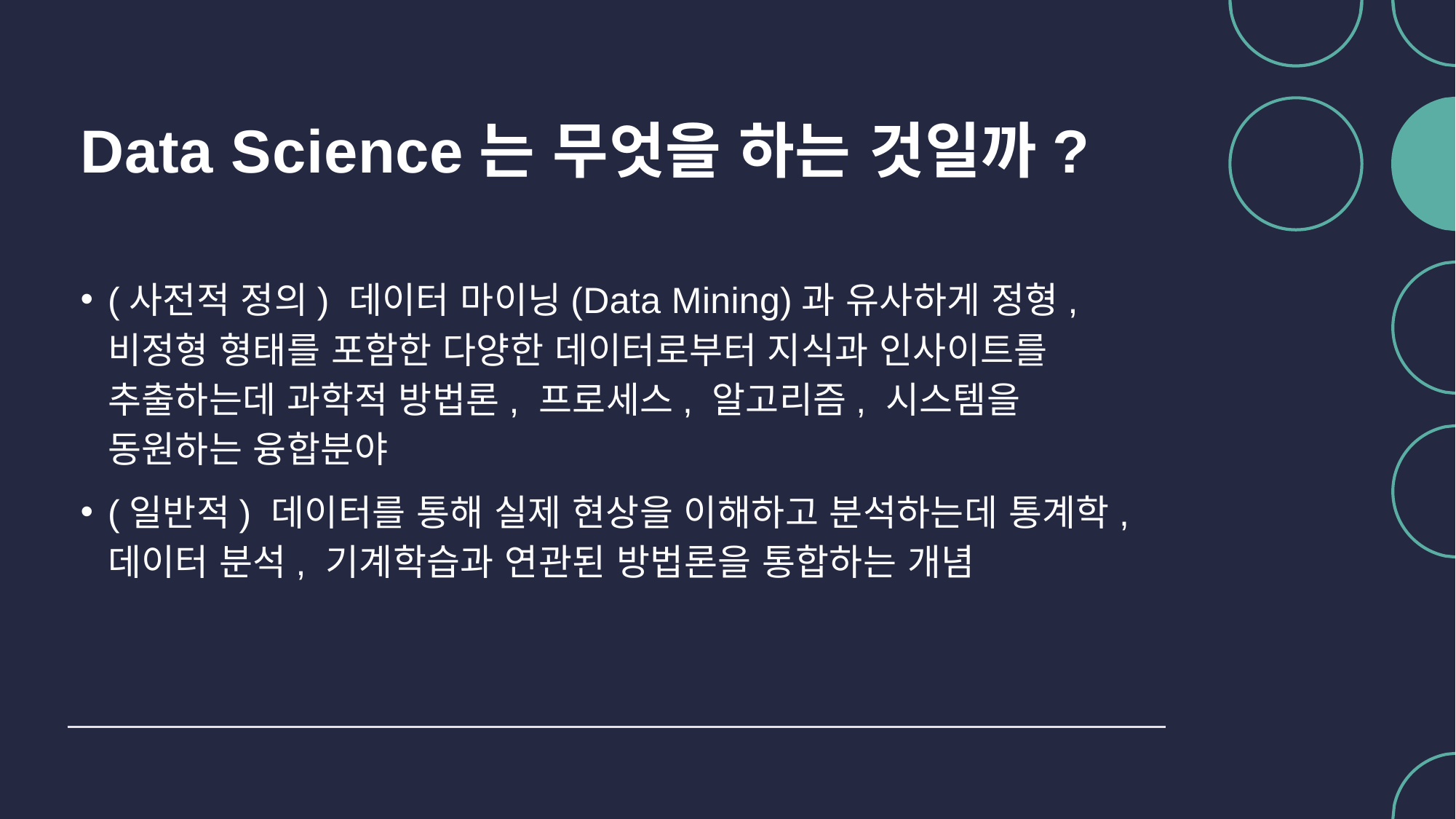

# Data Science는 무엇을 하는 것일까?
(사전적 정의) 데이터 마이닝(Data Mining)과 유사하게 정형, 비정형 형태를 포함한 다양한 데이터로부터 지식과 인사이트를 추출하는데 과학적 방법론, 프로세스, 알고리즘, 시스템을 동원하는 융합분야
(일반적) 데이터를 통해 실제 현상을 이해하고 분석하는데 통계학, 데이터 분석, 기계학습과 연관된 방법론을 통합하는 개념